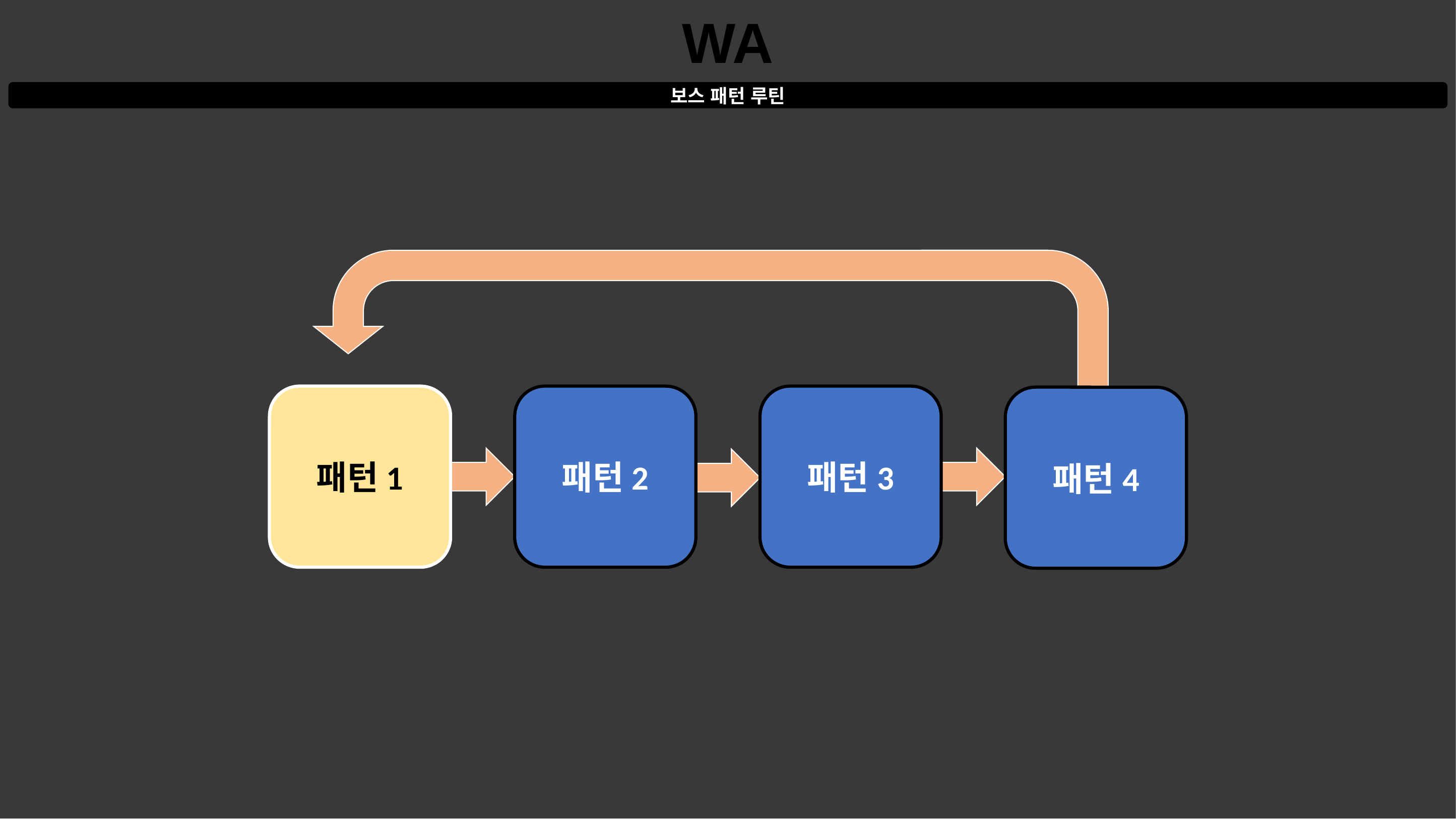

WA
보스 패턴 루틴

패턴1
패턴2
패턴3
패턴4